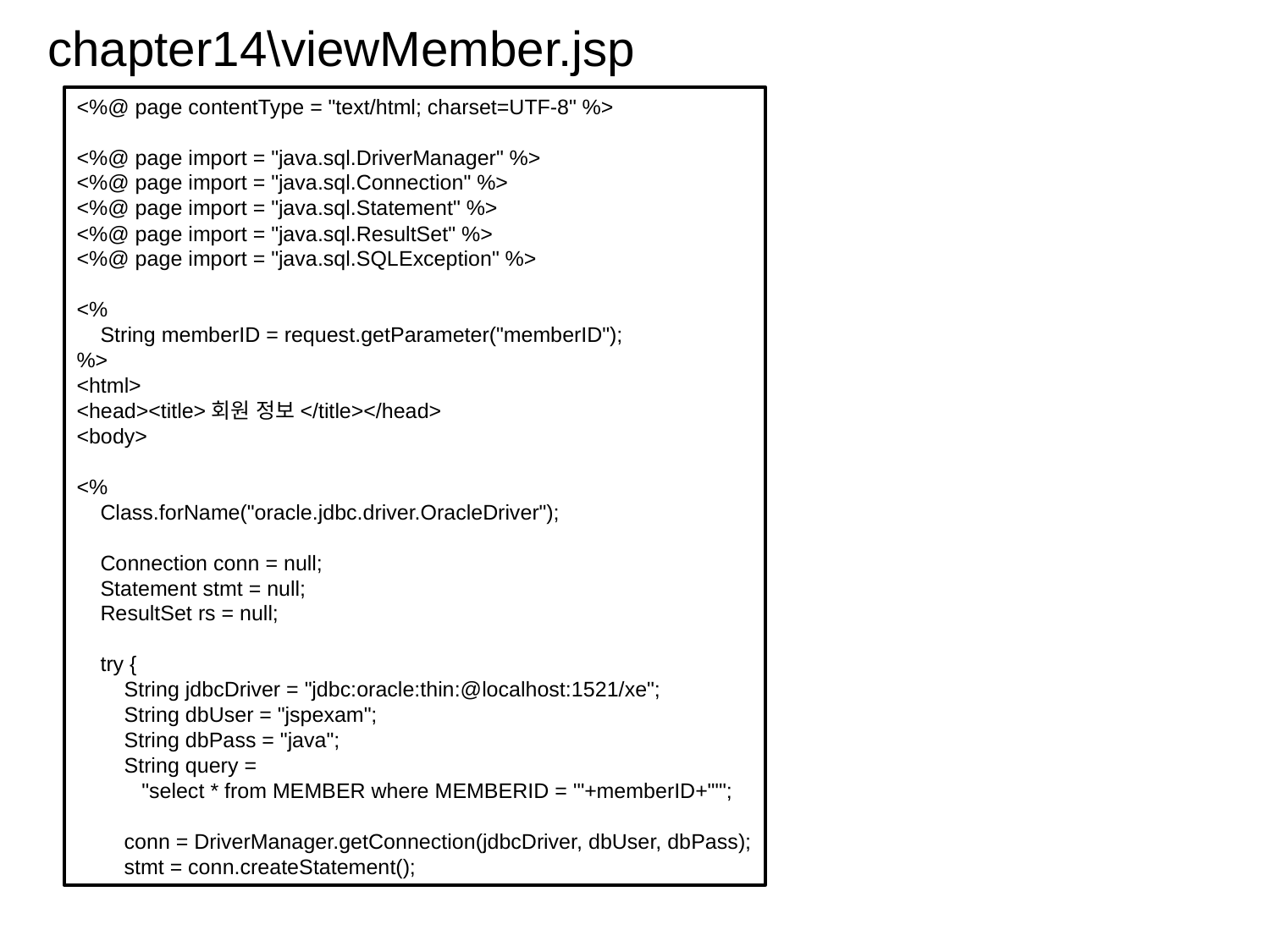

# chapter14\viewMember.jsp
<%@ page contentType = "text/html; charset=UTF-8" %>

<%@ page import = "java.sql.DriverManager" %>
<%@ page import = "java.sql.Connection" %>
<%@ page import = "java.sql.Statement" %>
<%@ page import = "java.sql.ResultSet" %>
<%@ page import = "java.sql.SQLException" %>

<%
    String memberID = request.getParameter("memberID");
%>
<html>
<head><title>회원 정보</title></head>
<body>

<%
    Class.forName("oracle.jdbc.driver.OracleDriver");

    Connection conn = null;
    Statement stmt = null;
    ResultSet rs = null;

    try {
        String jdbcDriver = "jdbc:oracle:thin:@localhost:1521/xe";
        String dbUser = "jspexam";
        String dbPass = "java";
        String query =
           "select * from MEMBER where MEMBERID = '"+memberID+"'";

        conn = DriverManager.getConnection(jdbcDriver, dbUser, dbPass);
        stmt = conn.createStatement();